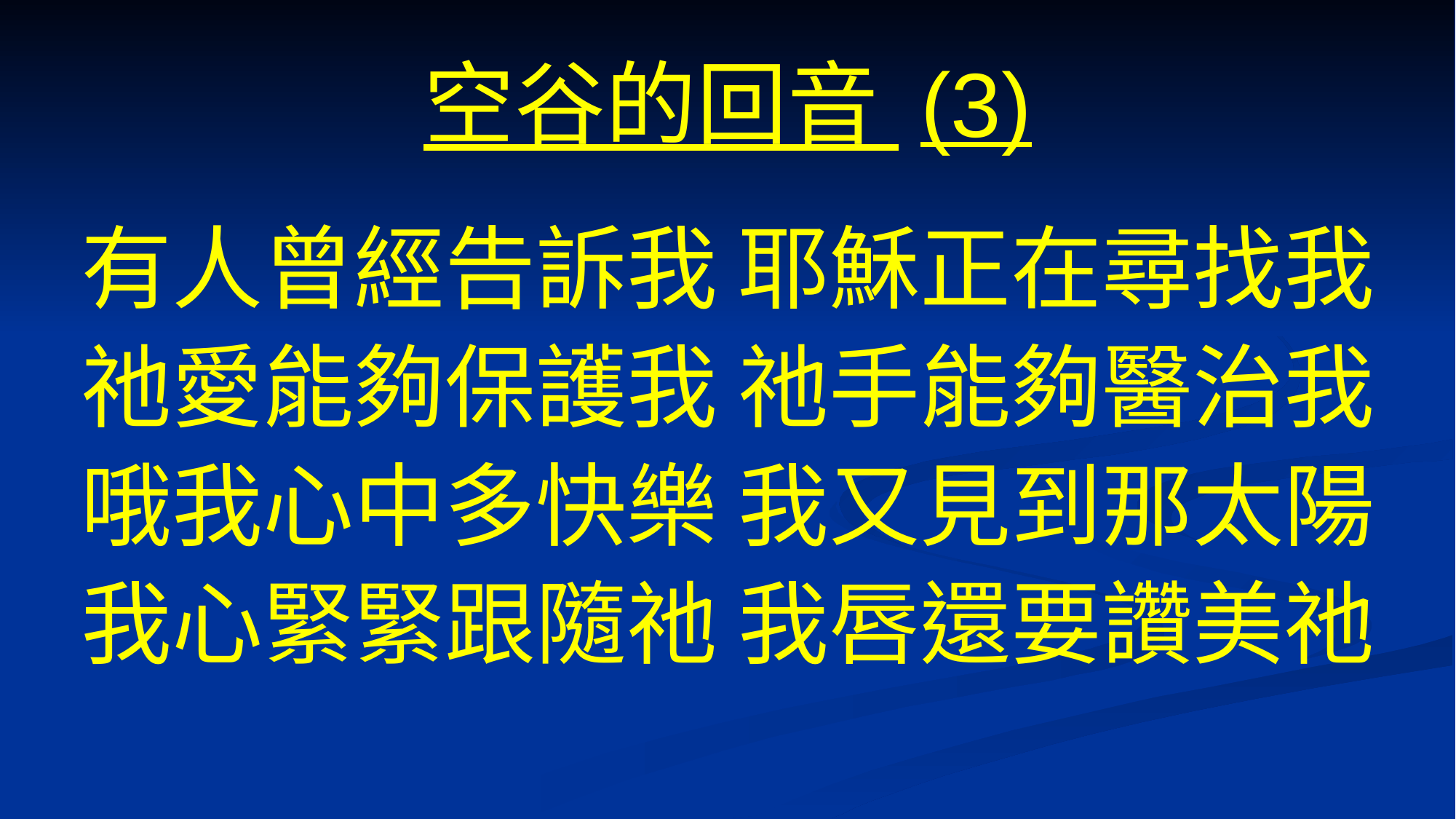

# 空谷的回音 (3)
有人曾經告訴我 耶穌正在尋找我
祂愛能夠保護我 祂手能夠醫治我
哦我心中多快樂 我又見到那太陽
我心緊緊跟隨祂 我唇還要讚美祂